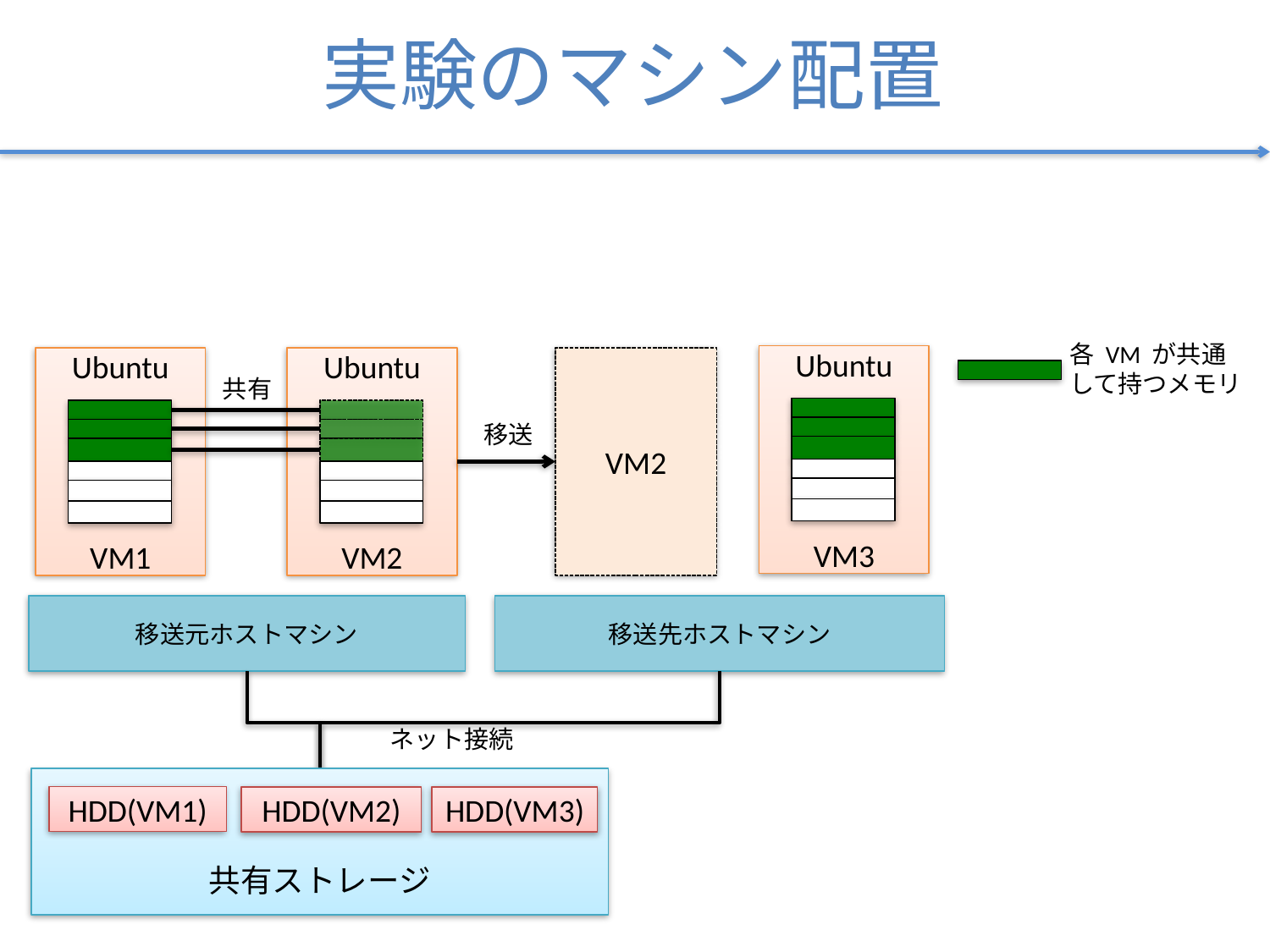

# 実験のマシン配置
各 VM が共通
して持つメモリ
Ubuntu

VM3

Ubuntu

VM1
Ubuntu

VM2

VM2

共有

移送

移送元ホストマシン
移送先ホストマシン
ネット接続

共有ストレージ
HDD(VM1)
HDD(VM2)
HDD(VM3)